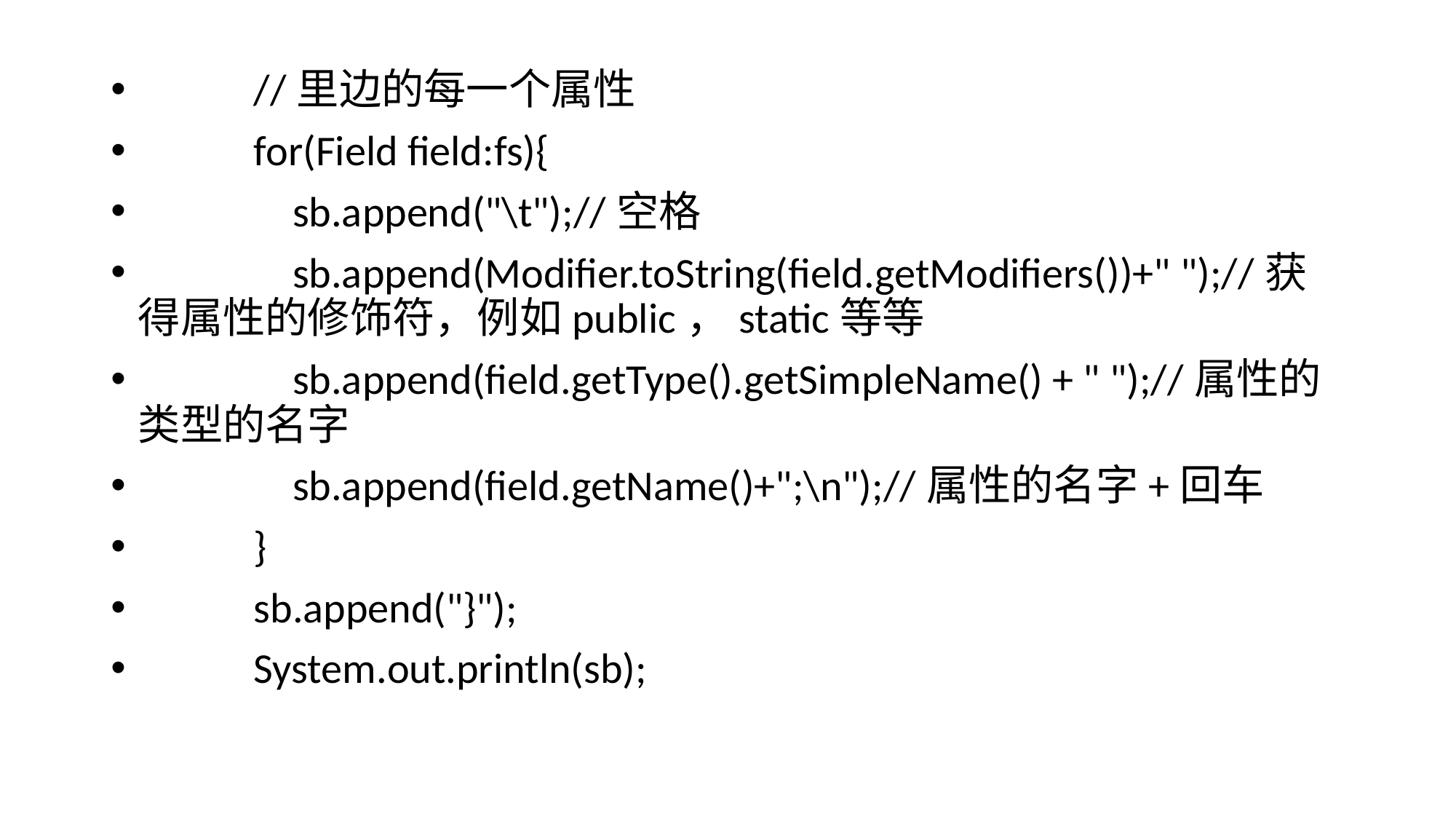

//里边的每一个属性
            for(Field field:fs){
                sb.append("\t");//空格
                sb.append(Modifier.toString(field.getModifiers())+" ");//获得属性的修饰符，例如public，static等等
                sb.append(field.getType().getSimpleName() + " ");//属性的类型的名字
                sb.append(field.getName()+";\n");//属性的名字+回车
            }
            sb.append("}");
            System.out.println(sb);